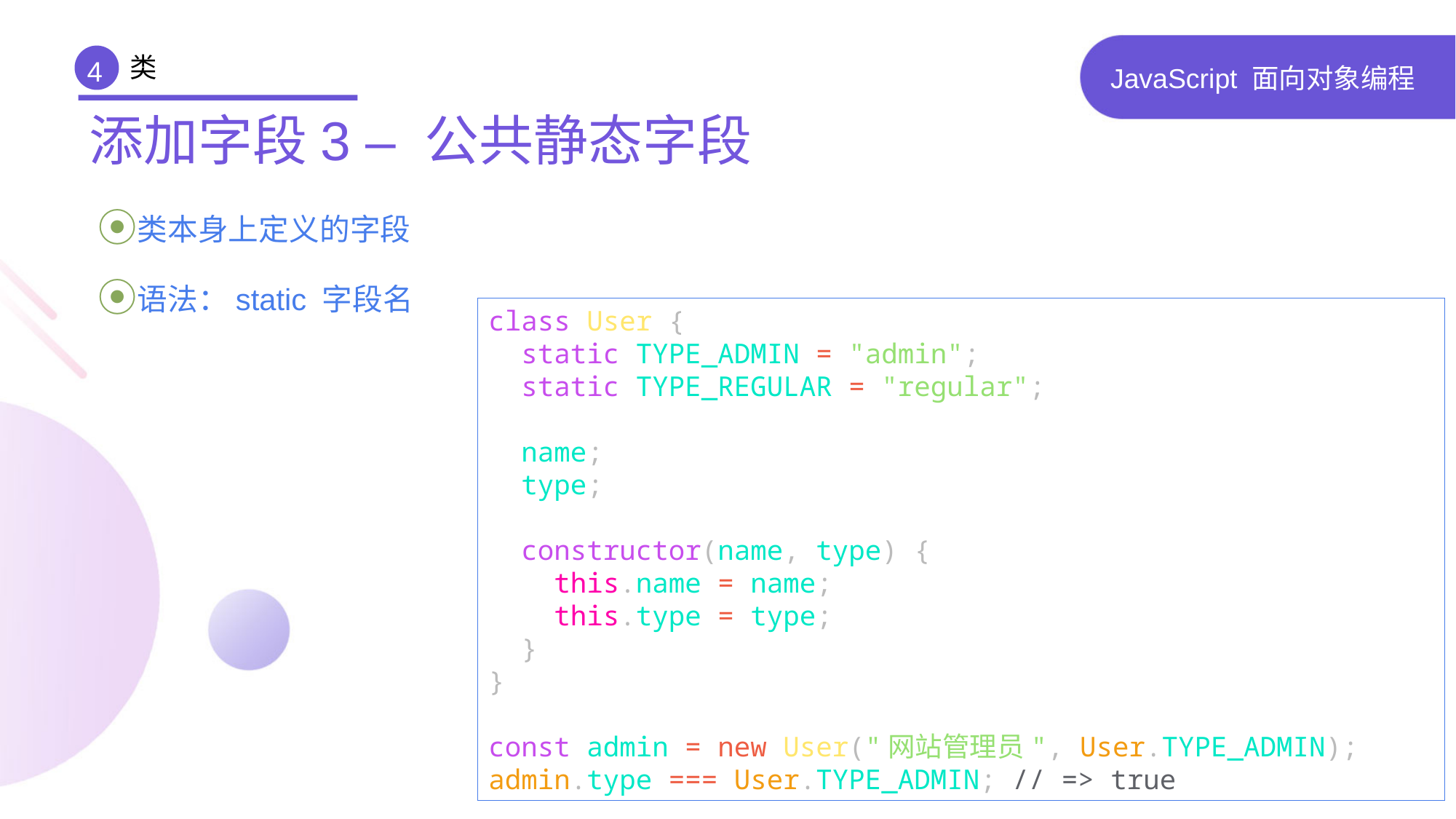

类
4
# JavaScript 面向对象编程
添加字段3 – 公共静态字段

类本身上定义的字段
语法：static 字段名

class User {
  static TYPE_ADMIN = "admin";
  static TYPE_REGULAR = "regular";
  name;
  type;
  constructor(name, type) {
    this.name = name;
    this.type = type;
  }
}
const admin = new User("网站管理员", User.TYPE_ADMIN);
admin.type === User.TYPE_ADMIN; // => true